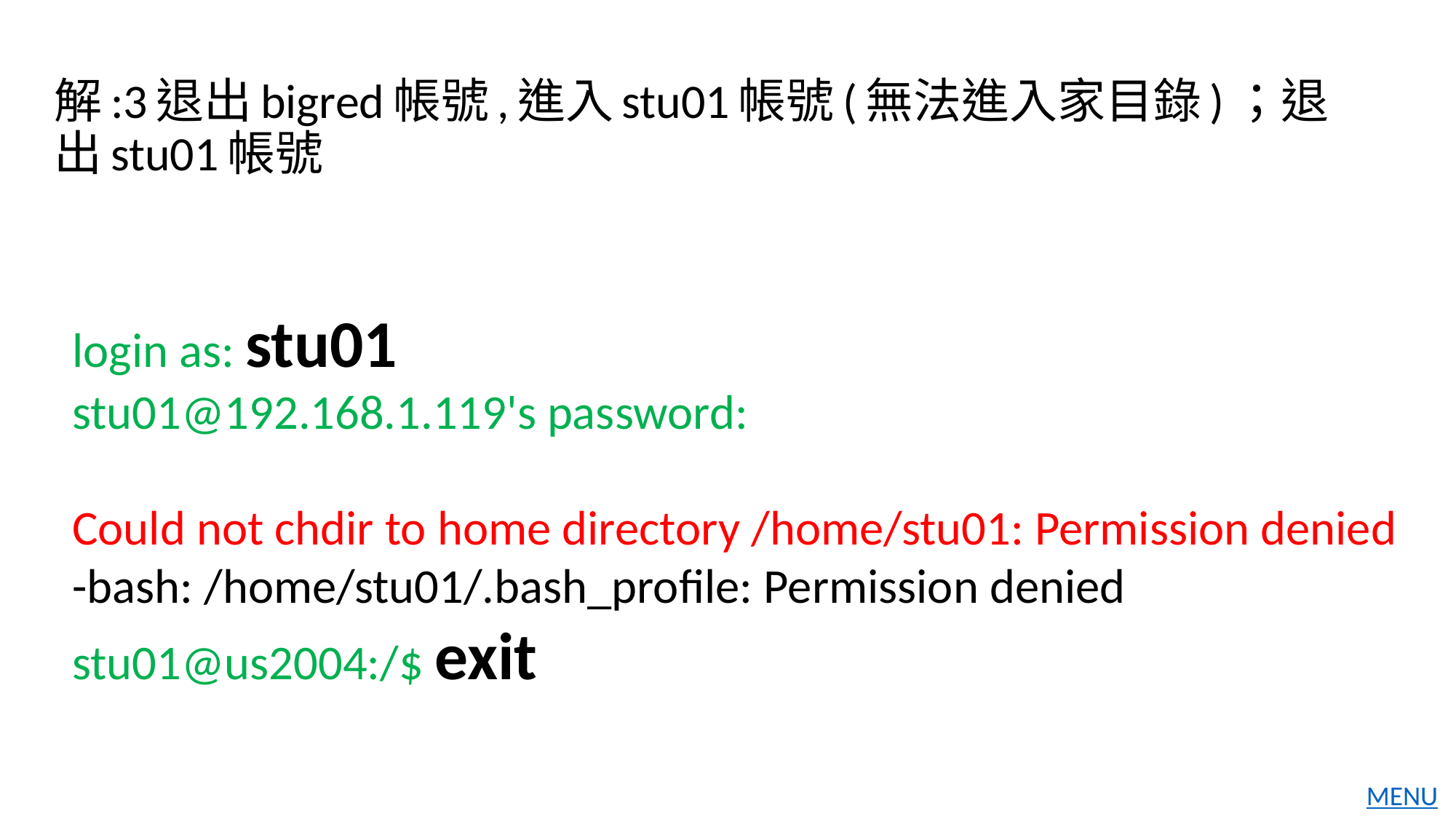

# 解:3退出bigred帳號,進入stu01帳號(無法進入家目錄)；退出stu01帳號
login as: stu01
stu01@192.168.1.119's password:

Could not chdir to home directory /home/stu01: Permission denied
-bash: /home/stu01/.bash_profile: Permission denied
stu01@us2004:/$ exit